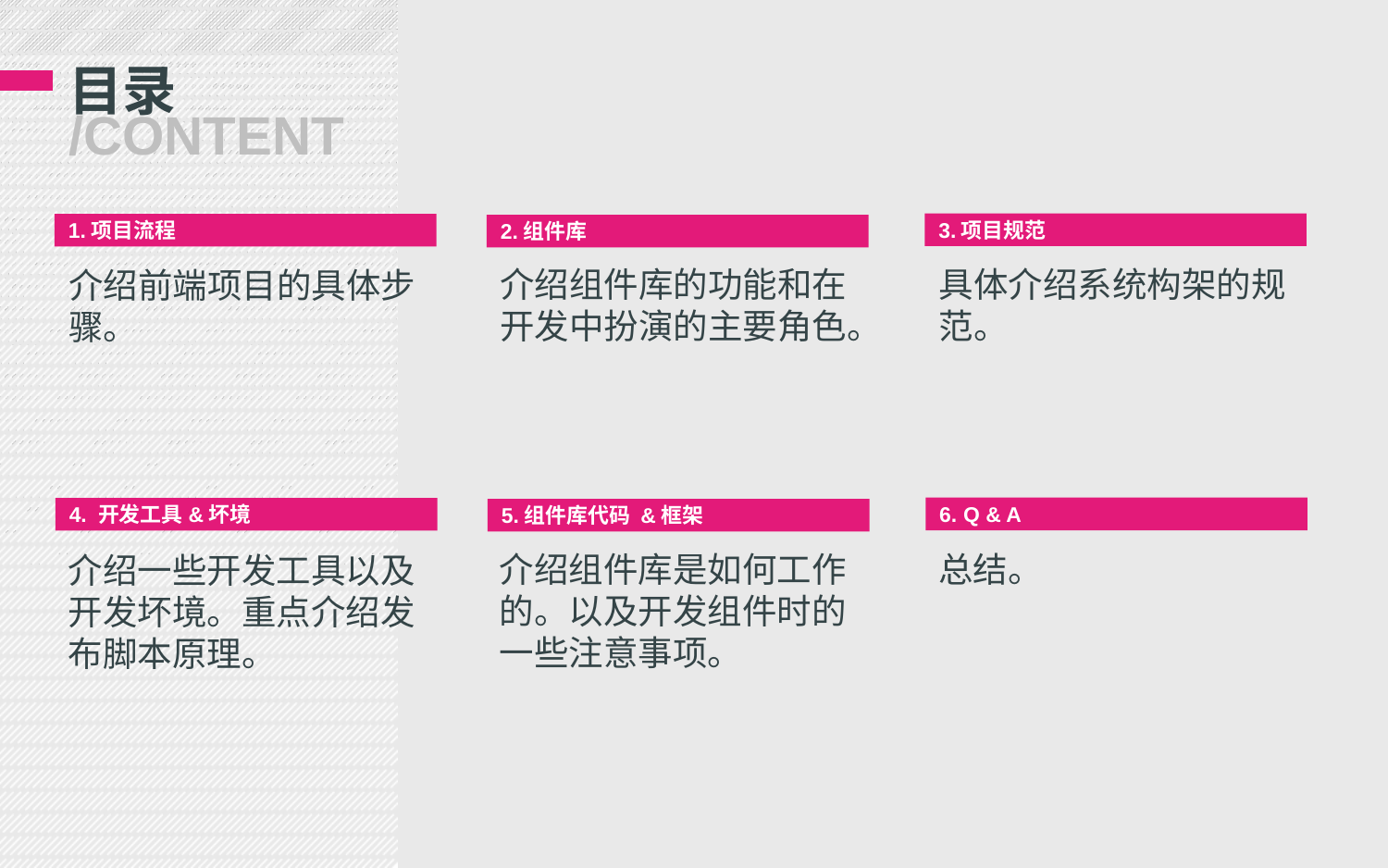

# 目录 /ConTENT
3.项目规范
1.项目流程
2.组件库
介绍组件库的功能和在开发中扮演的主要角色。
具体介绍系统构架的规范。
介绍前端项目的具体步骤。
6. Q & A
4. 开发工具&坏境
5.组件库代码 &框架
介绍组件库是如何工作的。以及开发组件时的一些注意事项。
总结。
介绍一些开发工具以及开发坏境。重点介绍发布脚本原理。